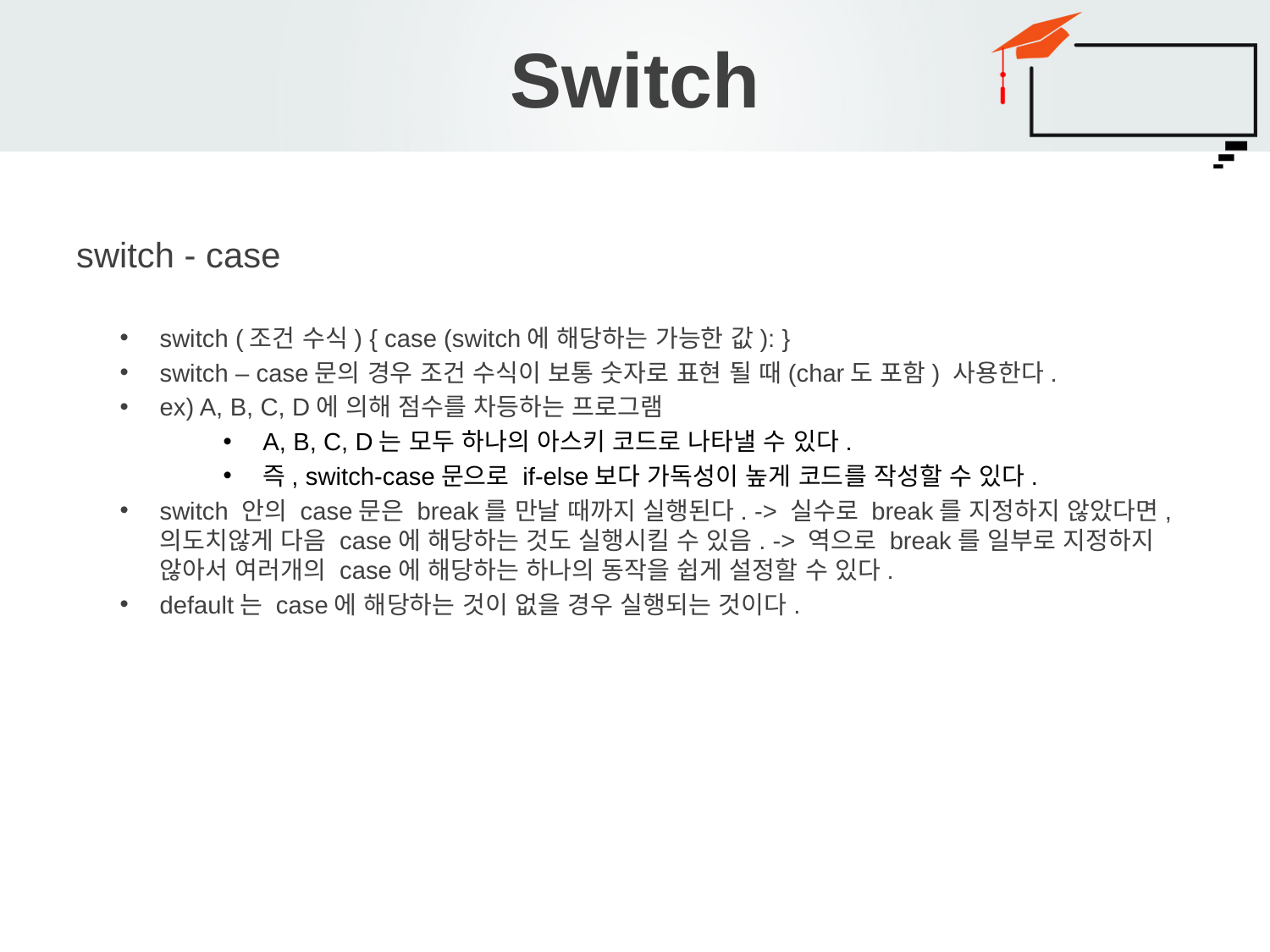

# Switch
switch - case
switch (조건 수식) { case (switch에 해당하는 가능한 값): }
switch – case문의 경우 조건 수식이 보통 숫자로 표현 될 때(char도 포함) 사용한다.
ex) A, B, C, D에 의해 점수를 차등하는 프로그램
A, B, C, D는 모두 하나의 아스키 코드로 나타낼 수 있다.
즉, switch-case문으로 if-else보다 가독성이 높게 코드를 작성할 수 있다.
switch 안의 case문은 break를 만날 때까지 실행된다. -> 실수로 break를 지정하지 않았다면, 의도치않게 다음 case에 해당하는 것도 실행시킬 수 있음. -> 역으로 break를 일부로 지정하지 않아서 여러개의 case에 해당하는 하나의 동작을 쉽게 설정할 수 있다.
default는 case에 해당하는 것이 없을 경우 실행되는 것이다.